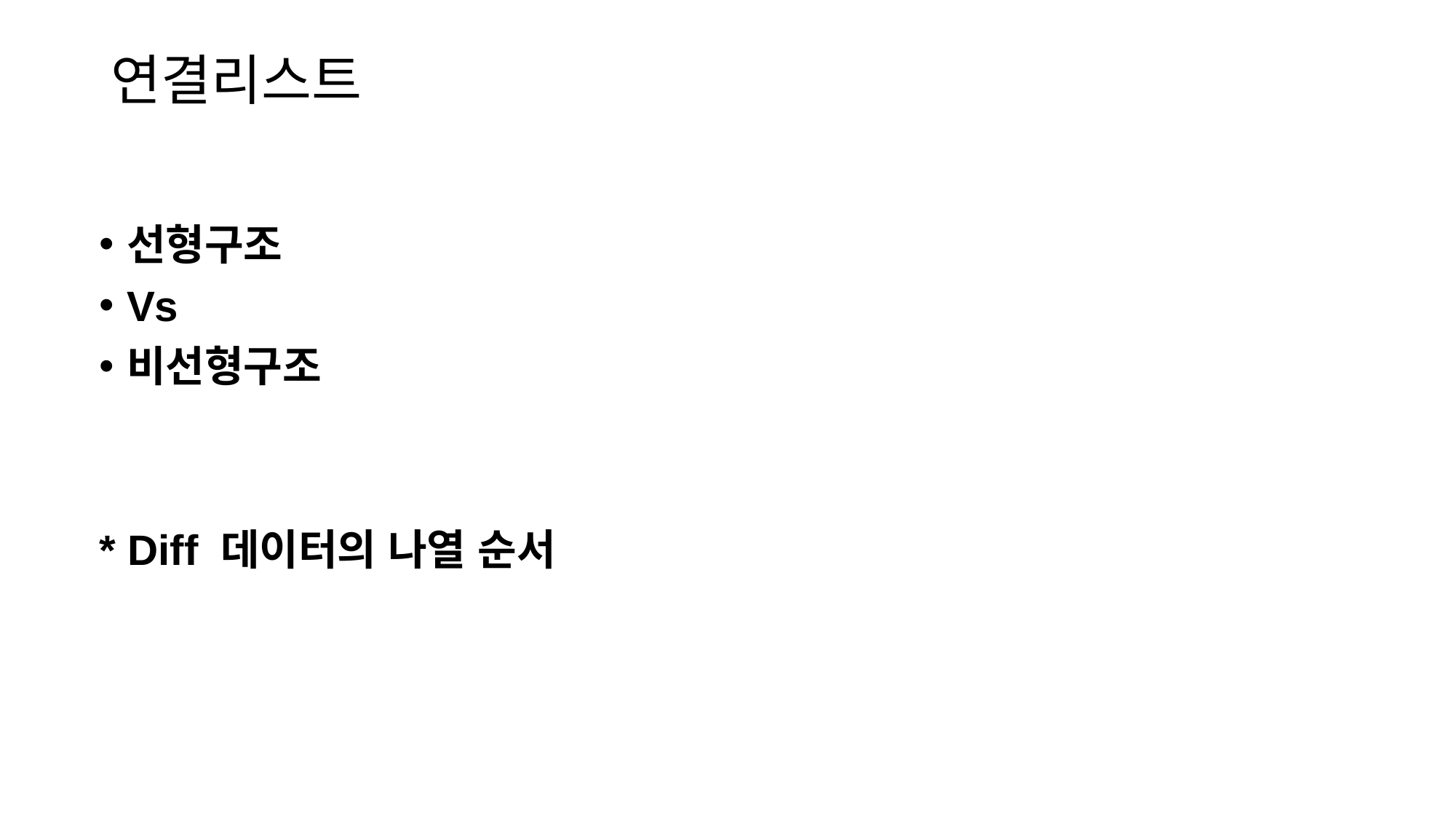

# 연결리스트
선형구조
Vs
비선형구조

* Diff 데이터의 나열 순서